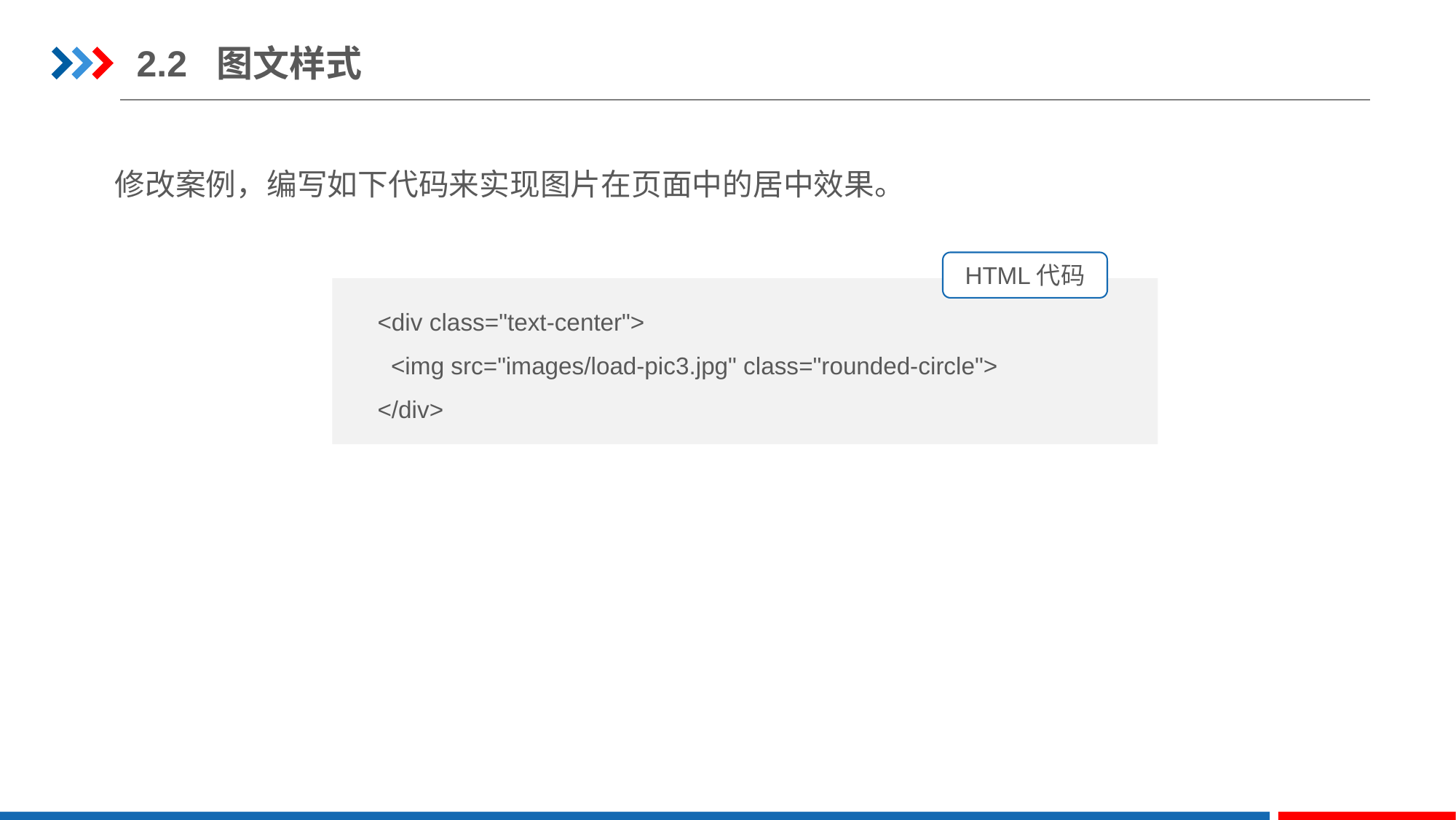

2.2  图文样式
修改案例，编写如下代码来实现图片在页面中的居中效果。
HTML代码

<div class="text-center">
  <img src="images/load-pic3.jpg" class="rounded-circle">
</div>